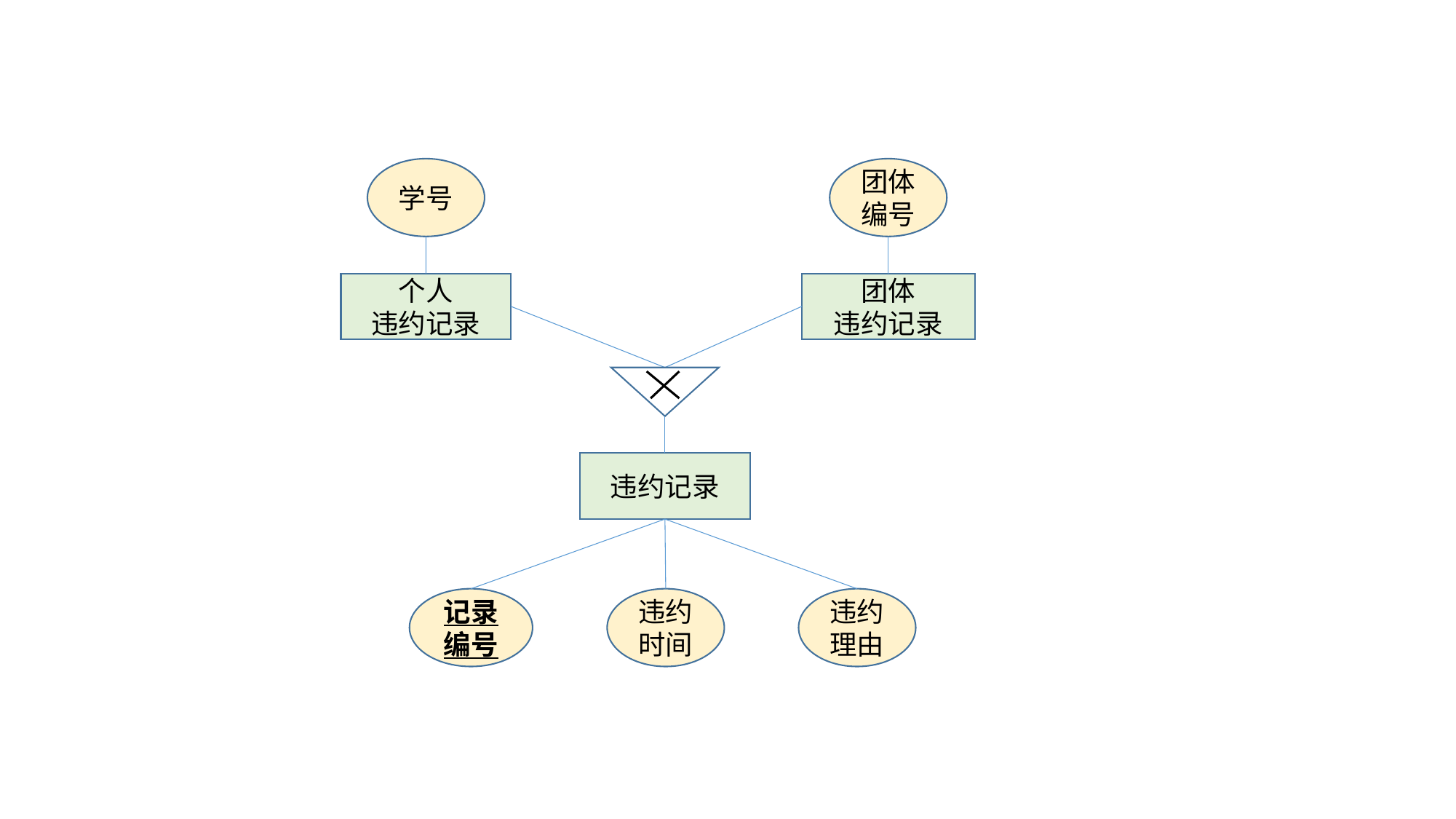

学号
团体编号
个人
违约记录
团体
违约记录

违约记录
违约时间
违约理由
记录编号